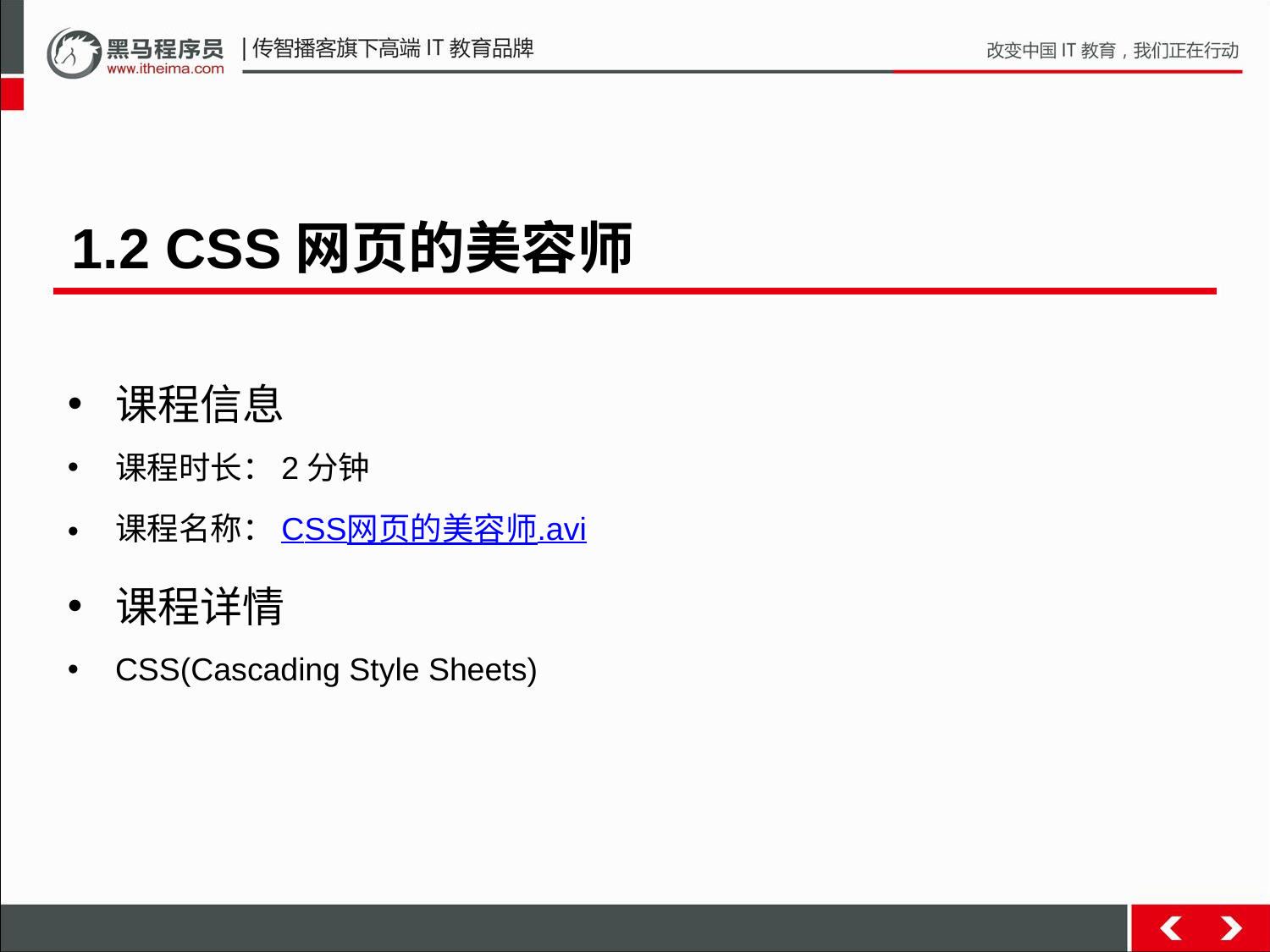

1.2 CSS网页的美容师
课程信息
课程时长：2分钟
课程名称：CSS网页的美容师.avi
课程详情
CSS(Cascading Style Sheets)